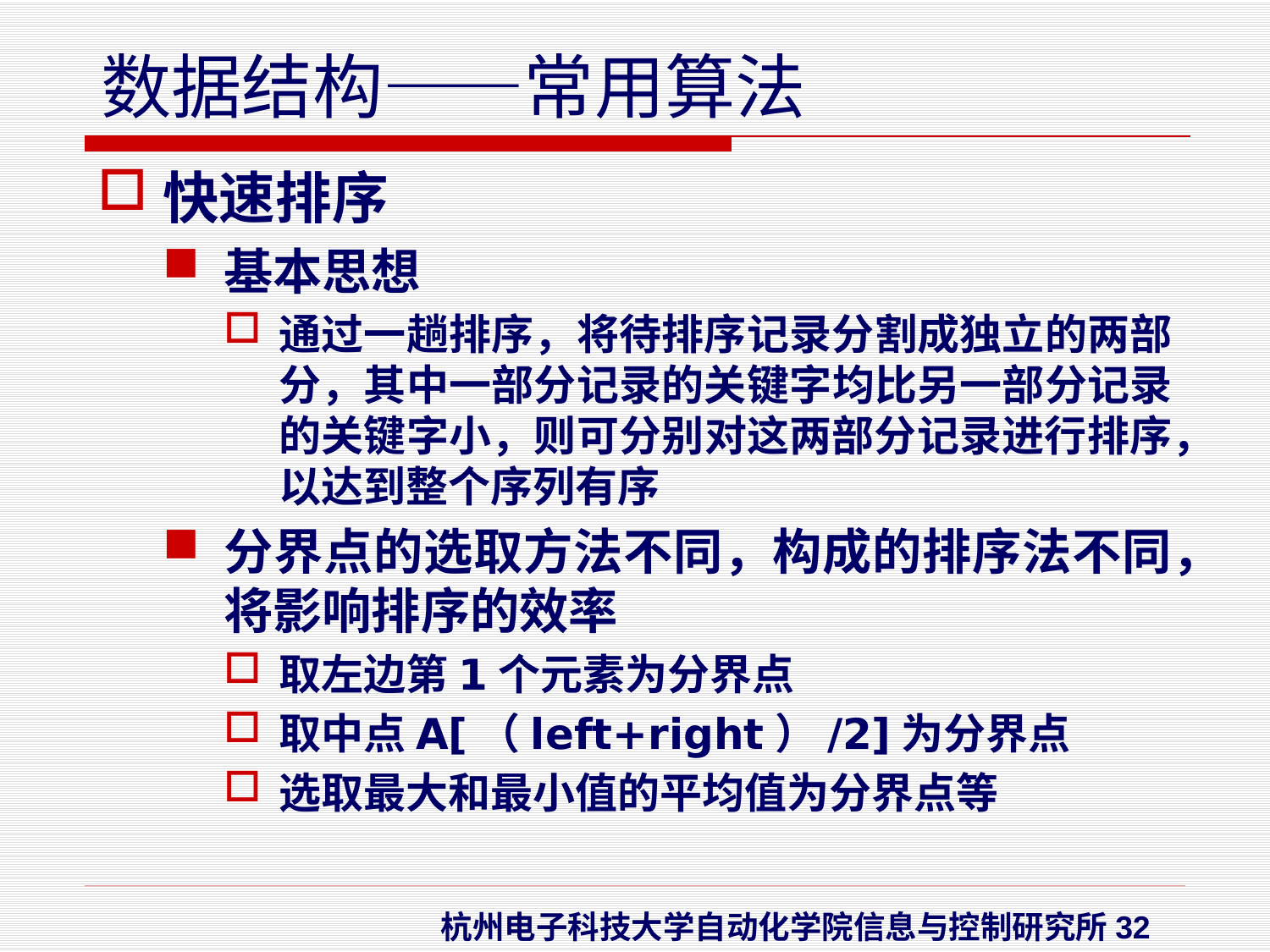

快速排序
基本思想
通过一趟排序，将待排序记录分割成独立的两部分，其中一部分记录的关键字均比另一部分记录的关键字小，则可分别对这两部分记录进行排序，以达到整个序列有序
分界点的选取方法不同，构成的排序法不同，将影响排序的效率
取左边第1个元素为分界点
取中点A[（left+right）/2]为分界点
选取最大和最小值的平均值为分界点等